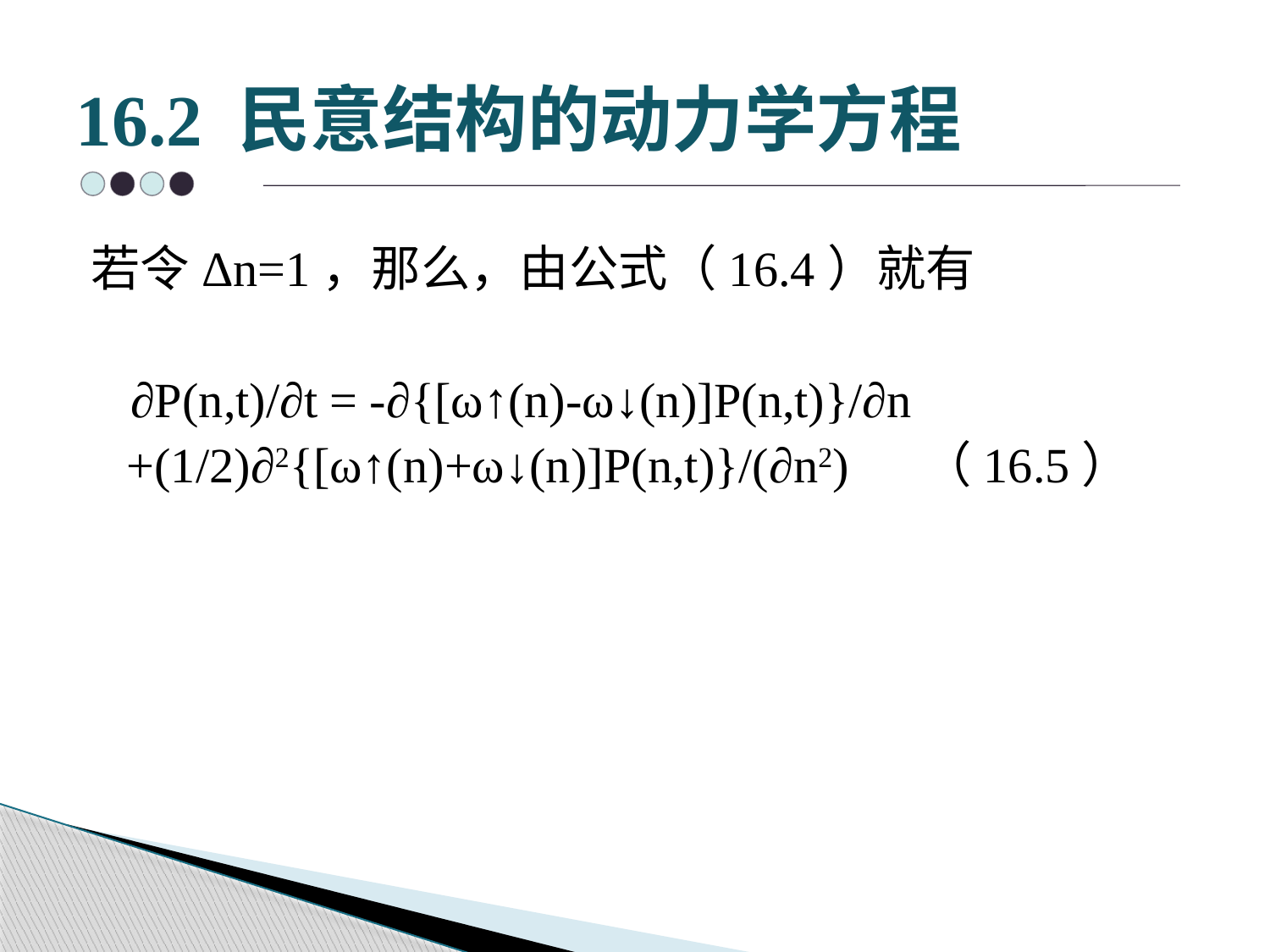

# 16.2 民意结构的动力学方程

若令Δn=1，那么，由公式（16.4）就有

∂P(n,t)/∂t = -∂{[ω↑(n)-ω↓(n)]P(n,t)}/∂n
+(1/2)∂2{[ω↑(n)+ω↓(n)]P(n,t)}/(∂n2)     （16.5）